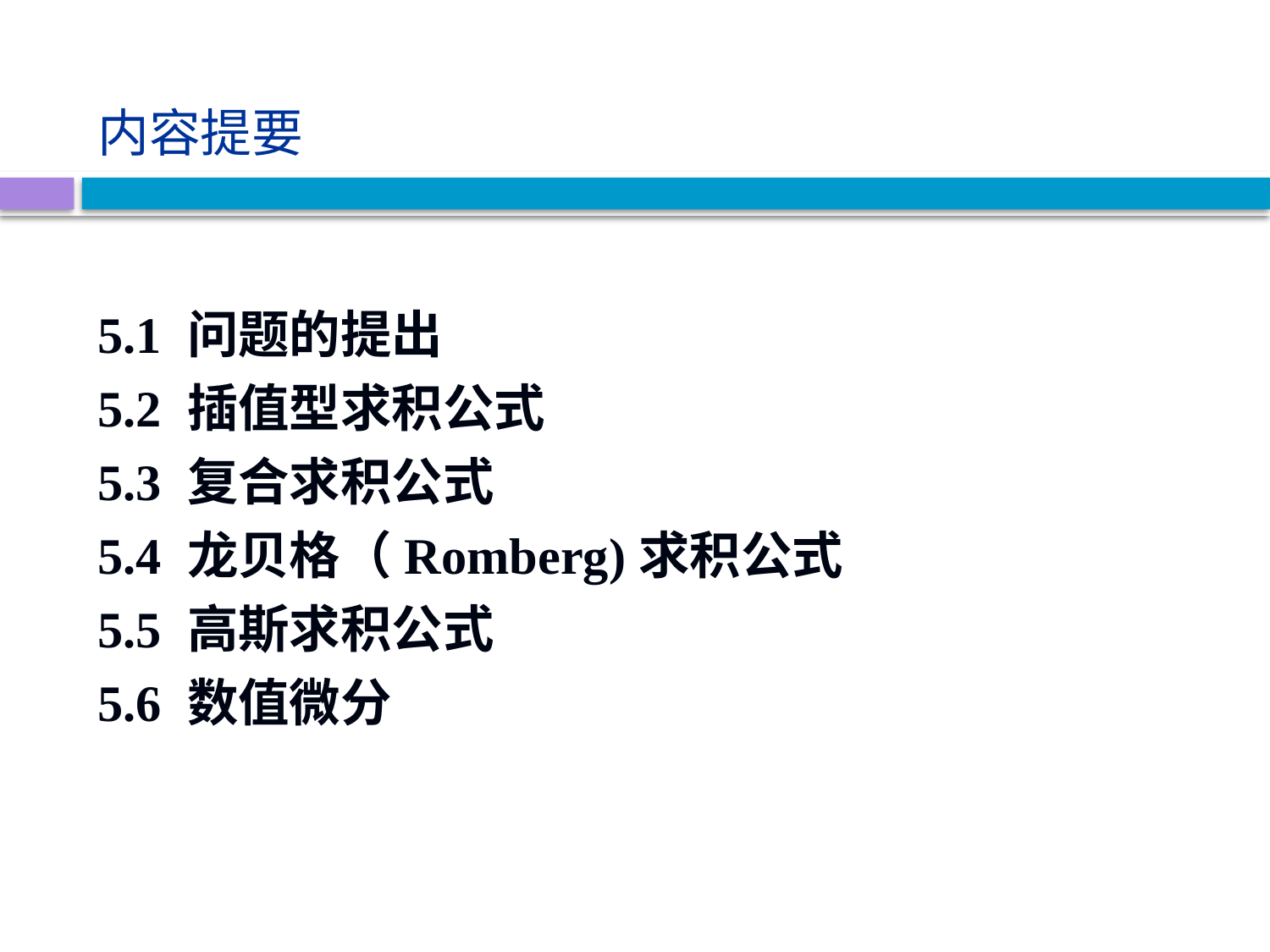

# 内容提要

5.1 问题的提出
5.2 插值型求积公式
5.3 复合求积公式
5.4 龙贝格（Romberg)求积公式
5.5 高斯求积公式
5.6 数值微分